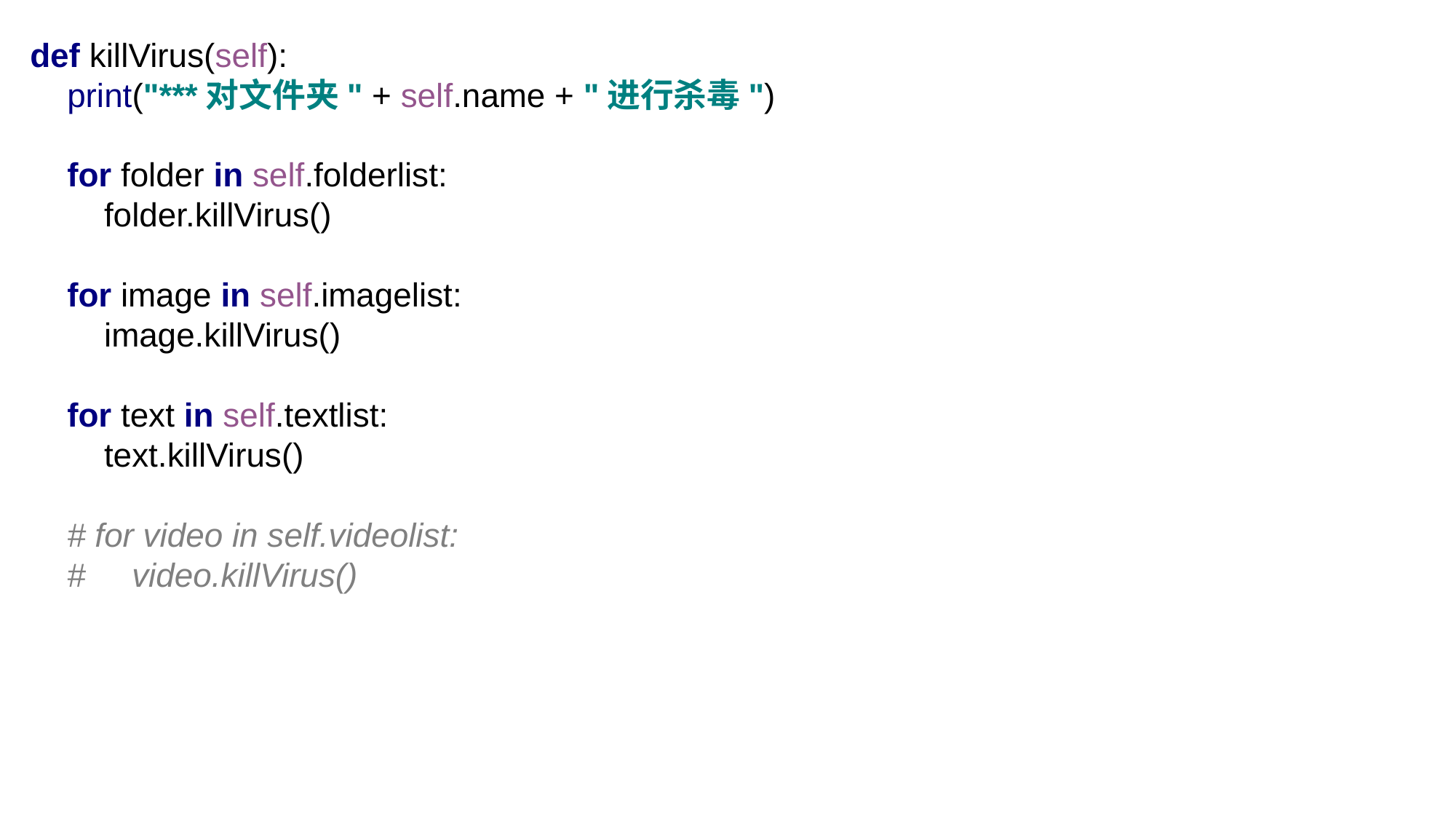

def killVirus(self):
    print("***对文件夹" + self.name + "进行杀毒")
    for folder in self.folderlist:
        folder.killVirus()
    for image in self.imagelist:
        image.killVirus()
    for text in self.textlist:
        text.killVirus()
    # for video in self.videolist:
    #     video.killVirus()